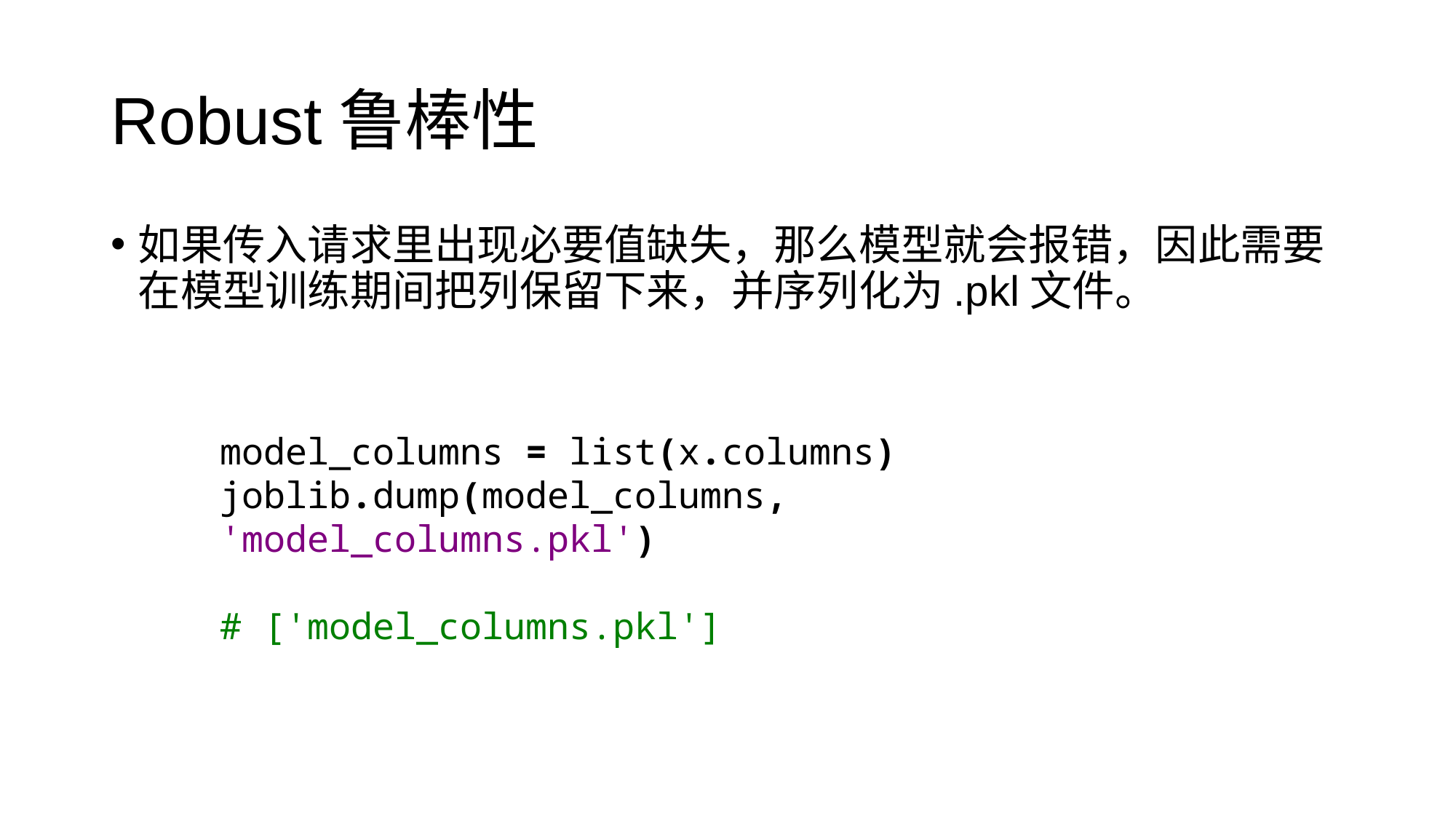

# Robust鲁棒性
如果传入请求里出现必要值缺失，那么模型就会报错，因此需要在模型训练期间把列保留下来，并序列化为.pkl文件。
model_columns = list(x.columns)
joblib.dump(model_columns, 'model_columns.pkl')

# ['model_columns.pkl']